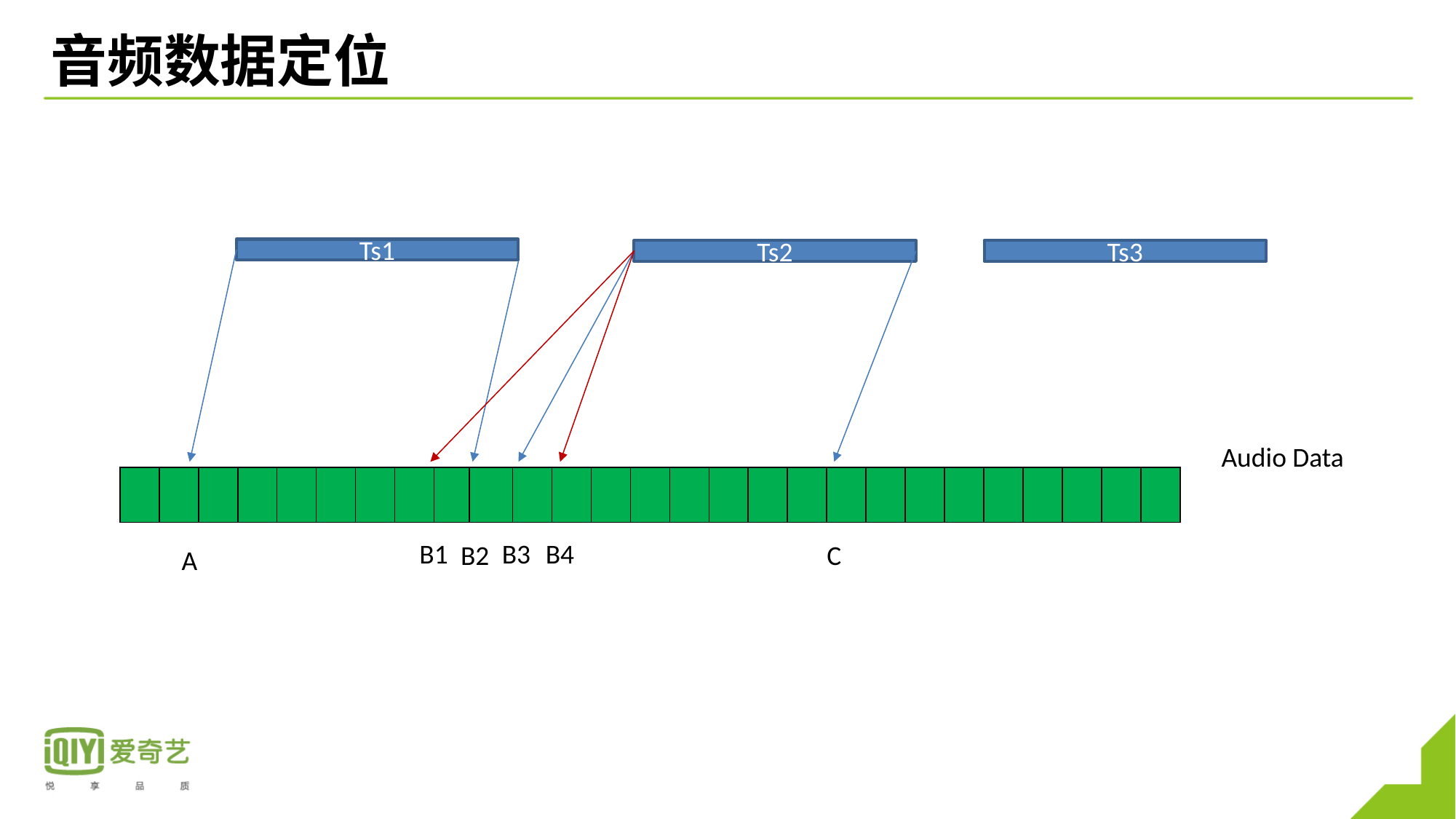

# 音频数据定位
Ts1
Ts2
Ts3
Audio Data
|  |  |  |  |  |  |  |  |  |  |  |  |  |  |  |  |  |  |  |  |  |  |  |  |  |  |  |
| --- | --- | --- | --- | --- | --- | --- | --- | --- | --- | --- | --- | --- | --- | --- | --- | --- | --- | --- | --- | --- | --- | --- | --- | --- | --- | --- |
B3
B4
B1
B2
C
A